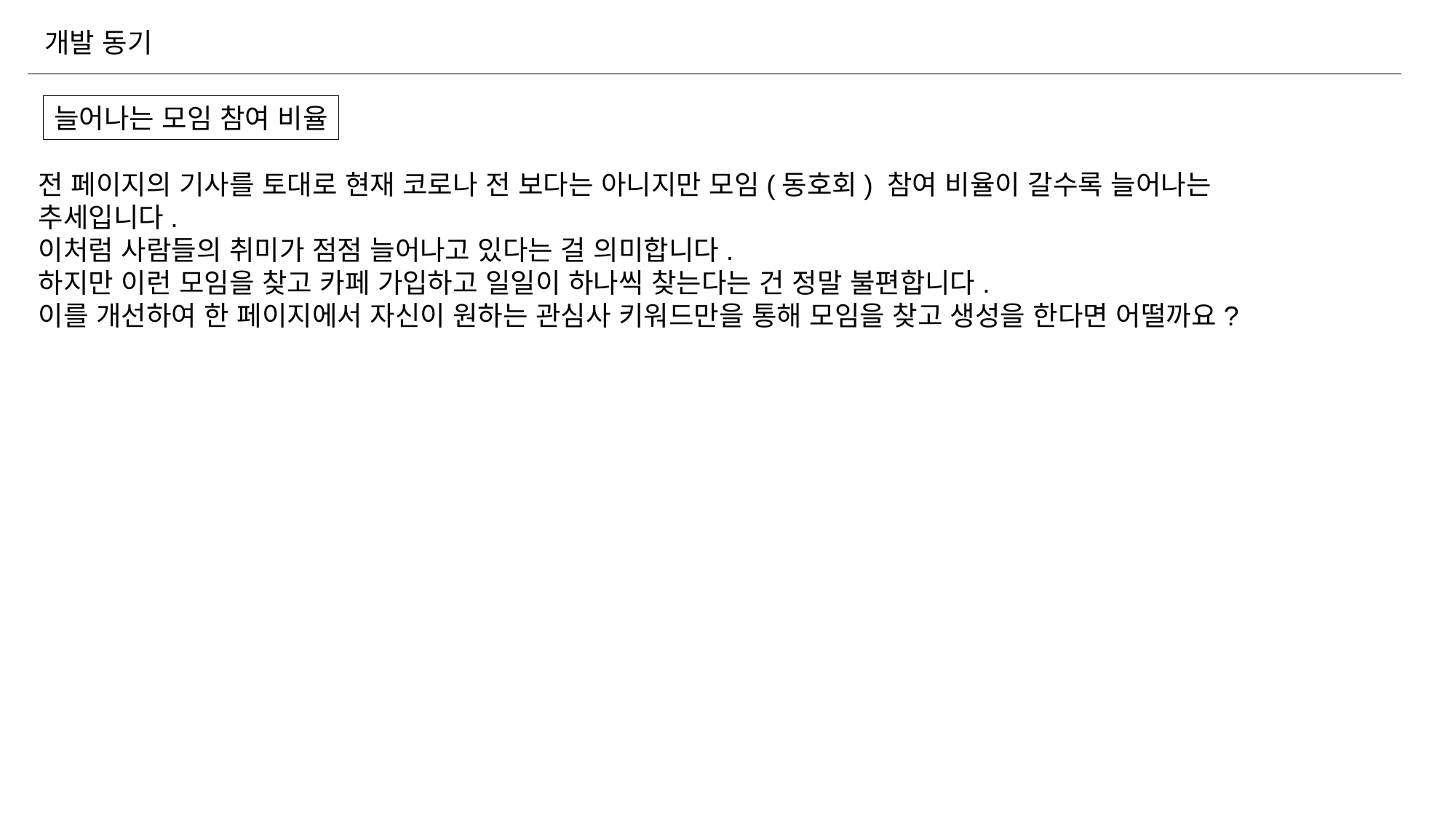

개발 동기
늘어나는 모임 참여 비율
전 페이지의 기사를 토대로 현재 코로나 전 보다는 아니지만 모임(동호회) 참여 비율이 갈수록 늘어나는
추세입니다.
이처럼 사람들의 취미가 점점 늘어나고 있다는 걸 의미합니다.
하지만 이런 모임을 찾고 카페 가입하고 일일이 하나씩 찾는다는 건 정말 불편합니다.
이를 개선하여 한 페이지에서 자신이 원하는 관심사 키워드만을 통해 모임을 찾고 생성을 한다면 어떨까요?